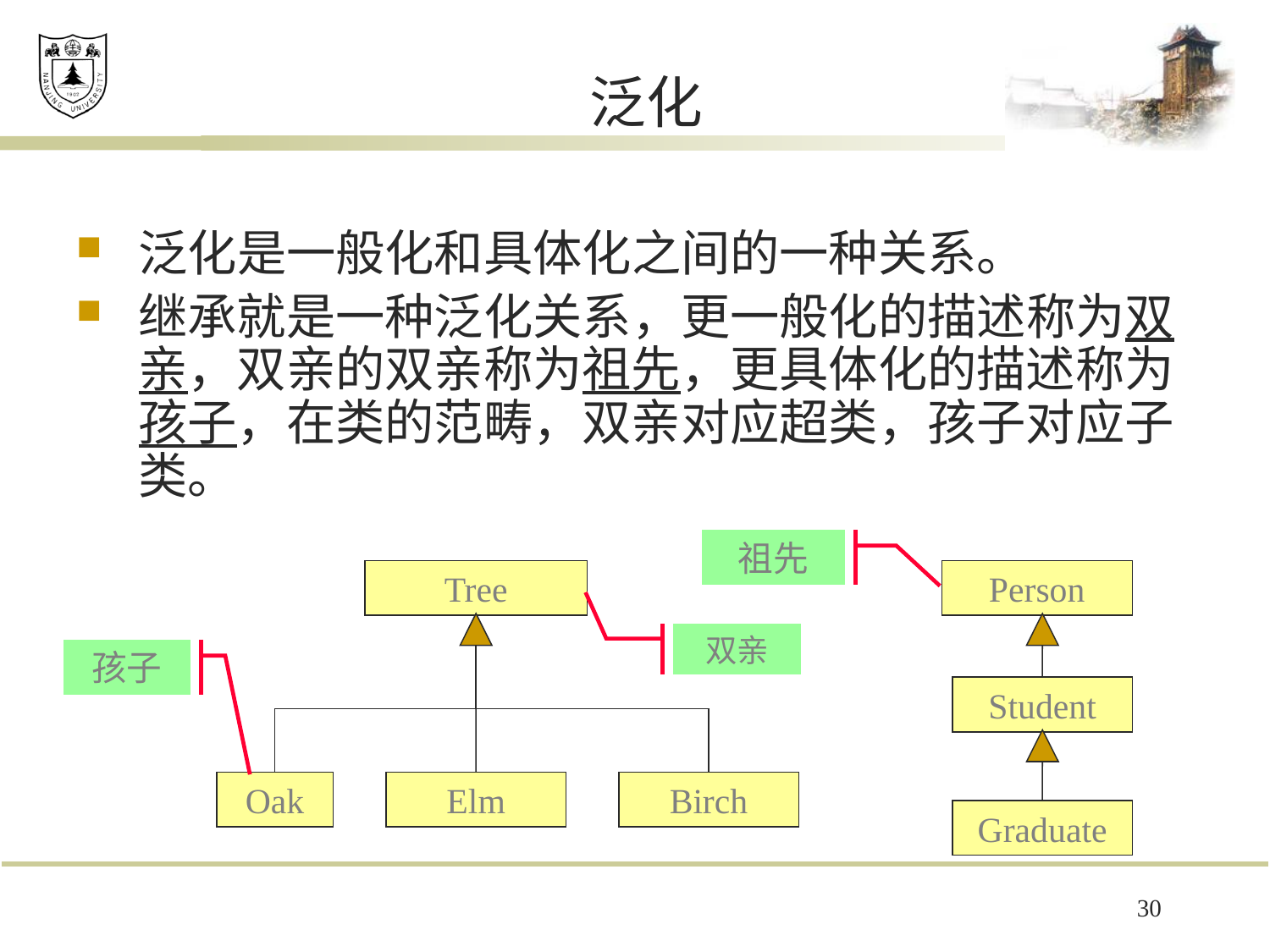

# 泛化
泛化是一般化和具体化之间的一种关系。
继承就是一种泛化关系，更一般化的描述称为双亲，双亲的双亲称为祖先，更具体化的描述称为孩子，在类的范畴，双亲对应超类，孩子对应子类。
祖先
Tree
Person

双亲
孩子
Student

Oak
Elm
Birch
Graduate
30